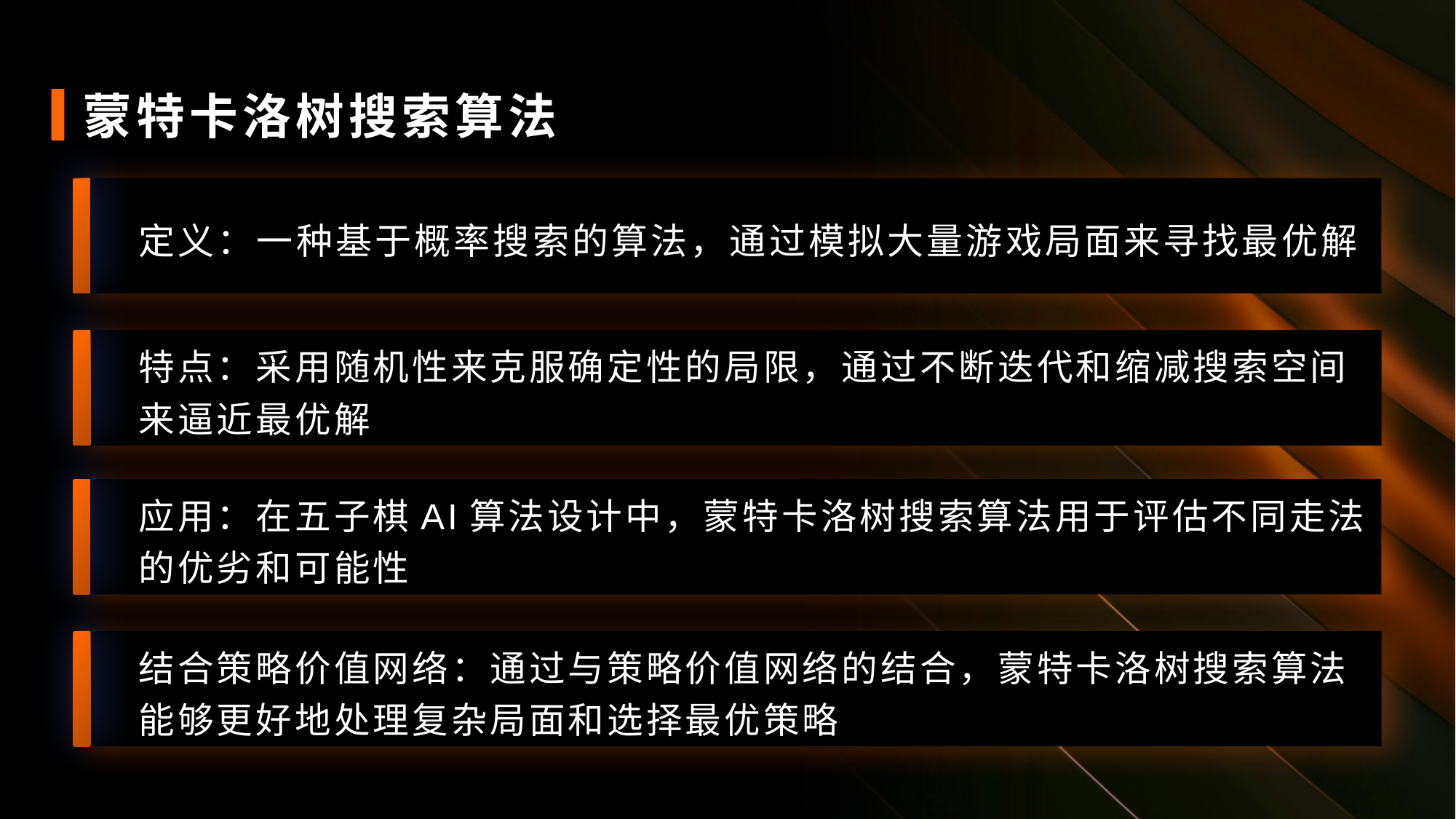

蒙特卡洛树搜索算法
定义：一种基于概率搜索的算法，通过模拟大量游戏局面来寻找最优解

特点：采用随机性来克服确定性的局限，通过不断迭代和缩减搜索空间来逼近最优解

应用：在五子棋AI算法设计中，蒙特卡洛树搜索算法用于评估不同走法的优劣和可能性

结合策略价值网络：通过与策略价值网络的结合，蒙特卡洛树搜索算法能够更好地处理复杂局面和选择最优策略